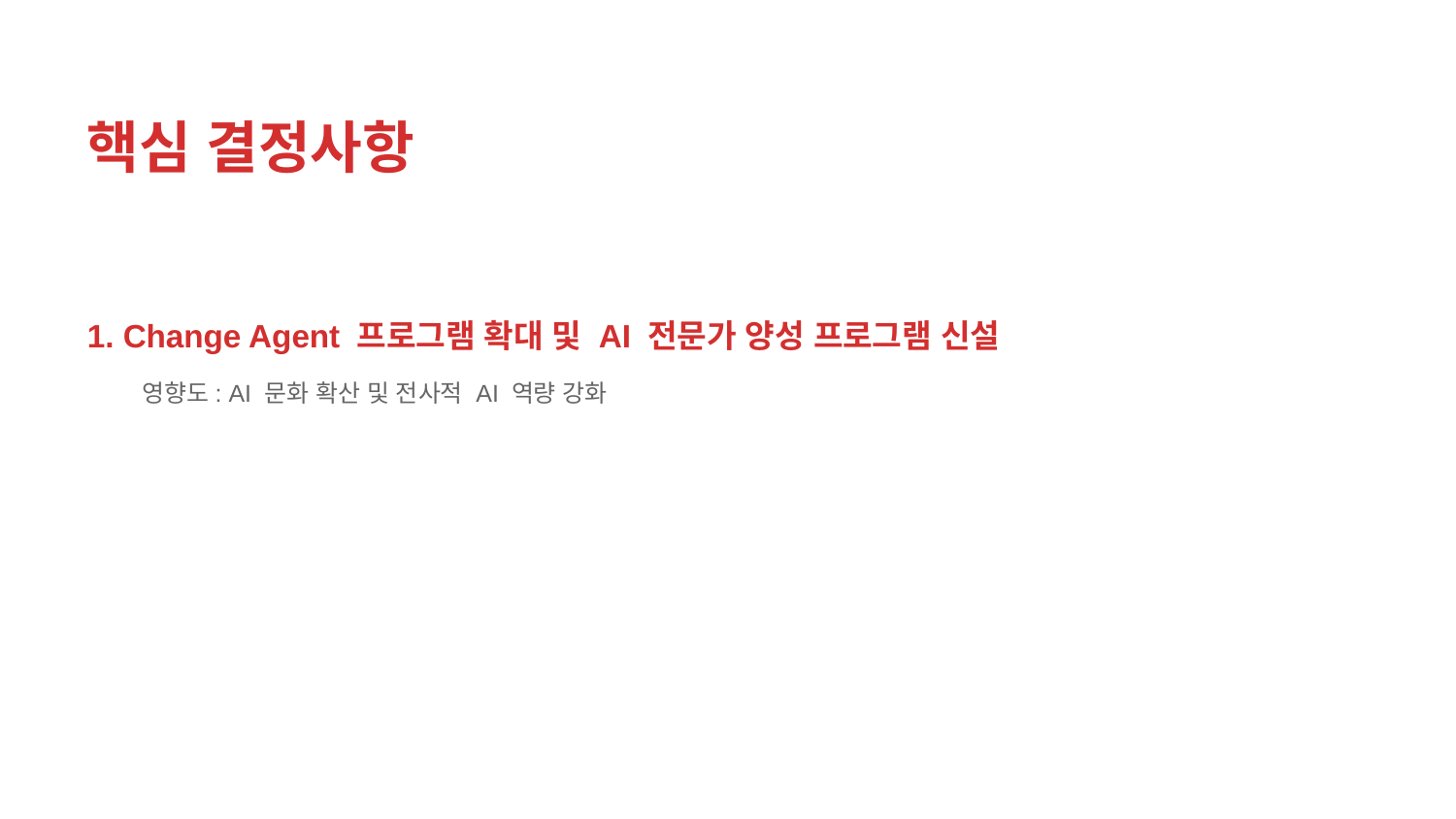

핵심 결정사항

1. Change Agent 프로그램 확대 및 AI 전문가 양성 프로그램 신설

   영향도: AI 문화 확산 및 전사적 AI 역량 강화